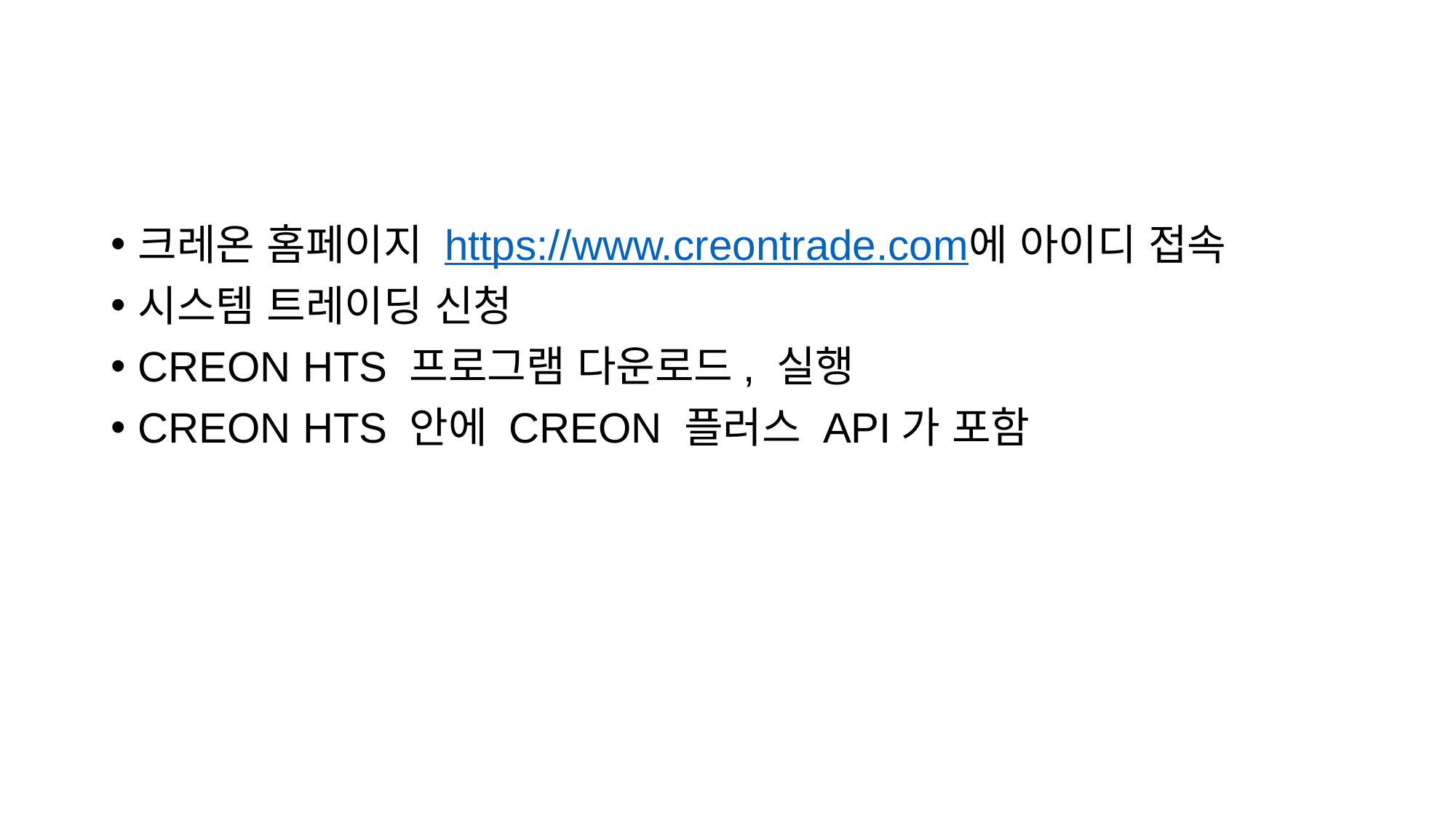

#
크레온 홈페이지 https://www.creontrade.com에 아이디 접속
시스템 트레이딩 신청
CREON HTS 프로그램 다운로드, 실행
CREON HTS 안에 CREON 플러스 API가 포함